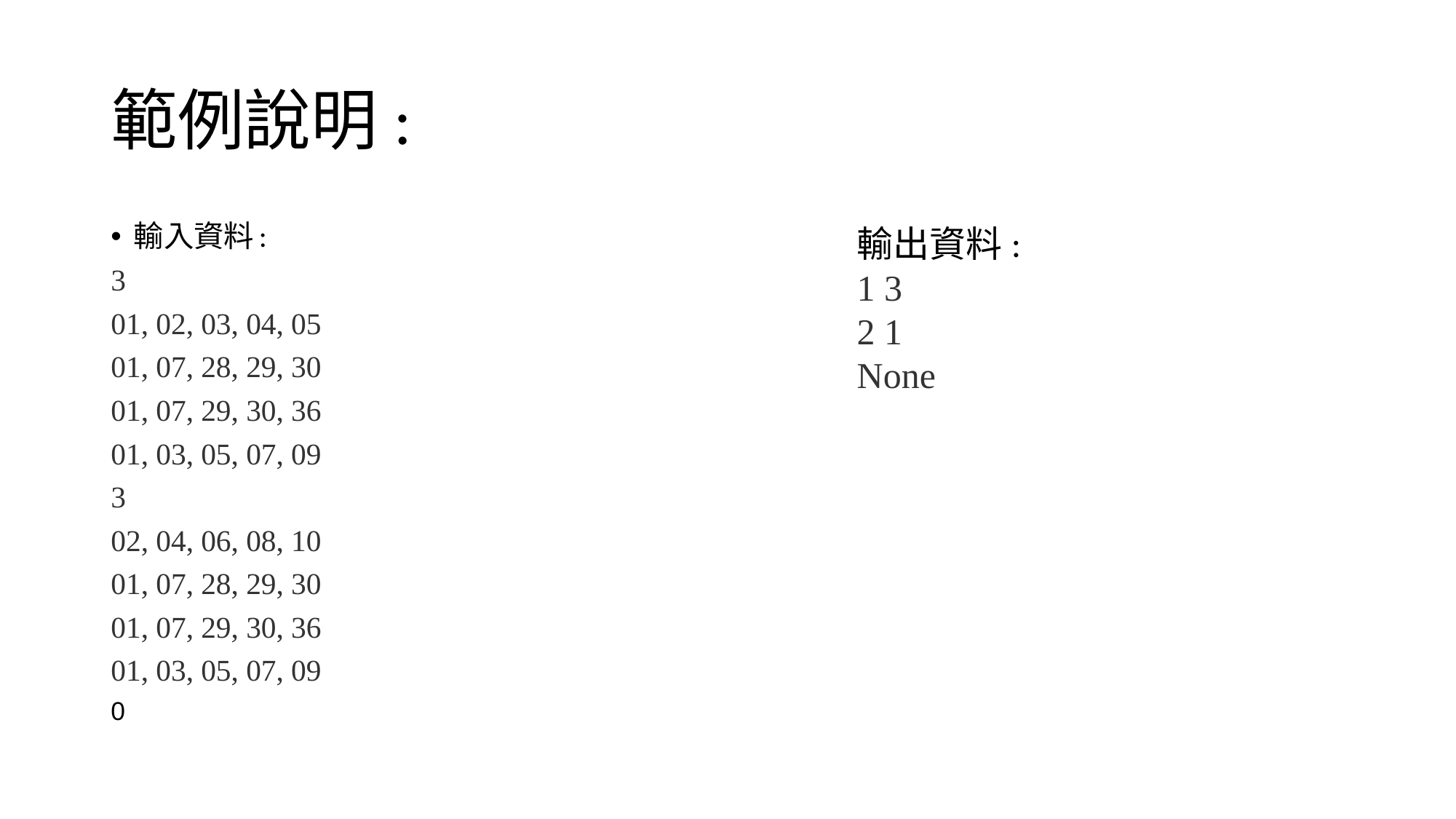

# 範例說明:
輸入資料:
3
01, 02, 03, 04, 05
01, 07, 28, 29, 30
01, 07, 29, 30, 36
01, 03, 05, 07, 09
3
02, 04, 06, 08, 10
01, 07, 28, 29, 30
01, 07, 29, 30, 36
01, 03, 05, 07, 09
0

輸出資料:
1 3
2 1
None